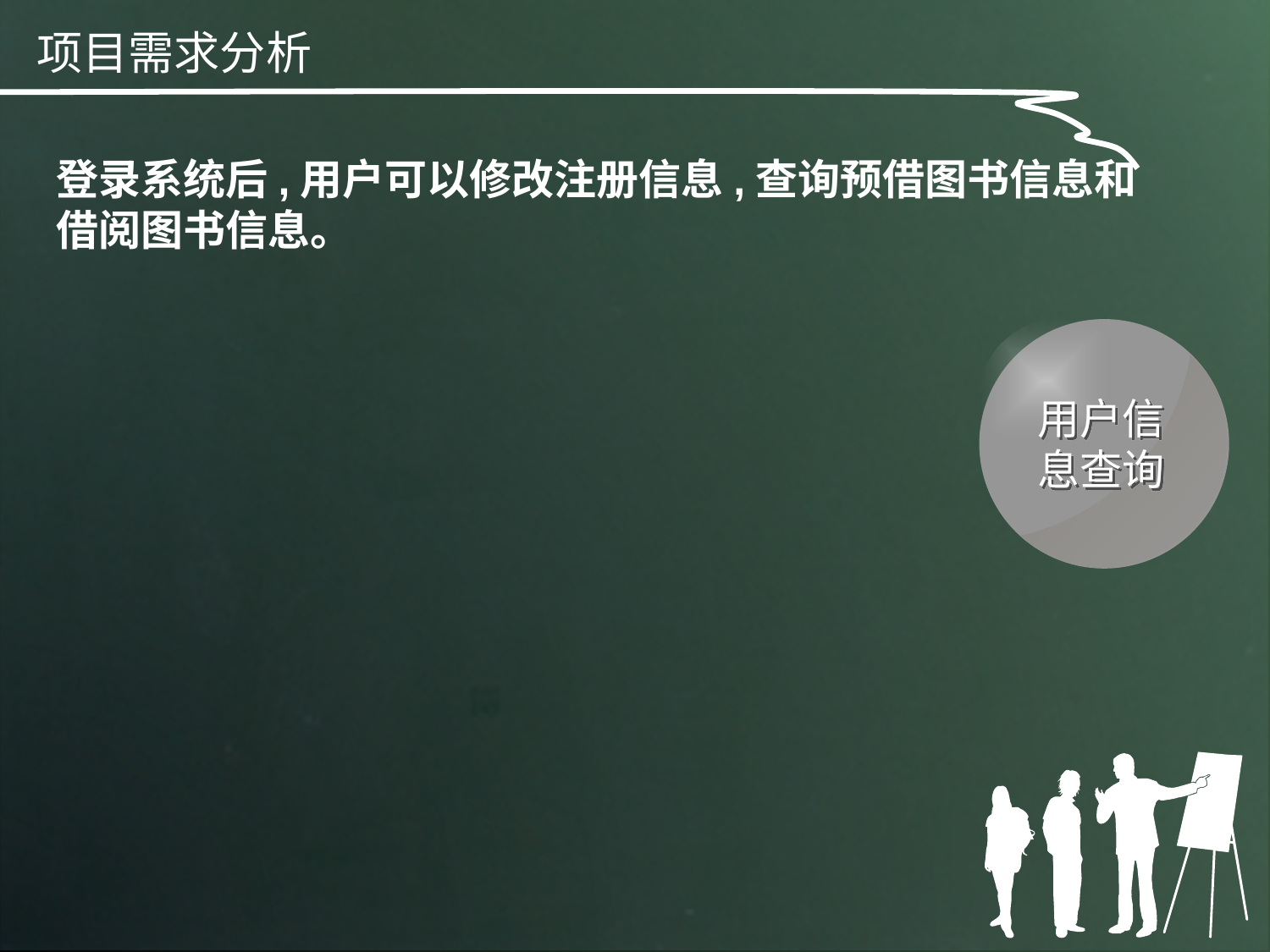

# 项目需求分析

登录系统后,用户可以修改注册信息,查询预借图书信息和借阅图书信息。

用户信息查询